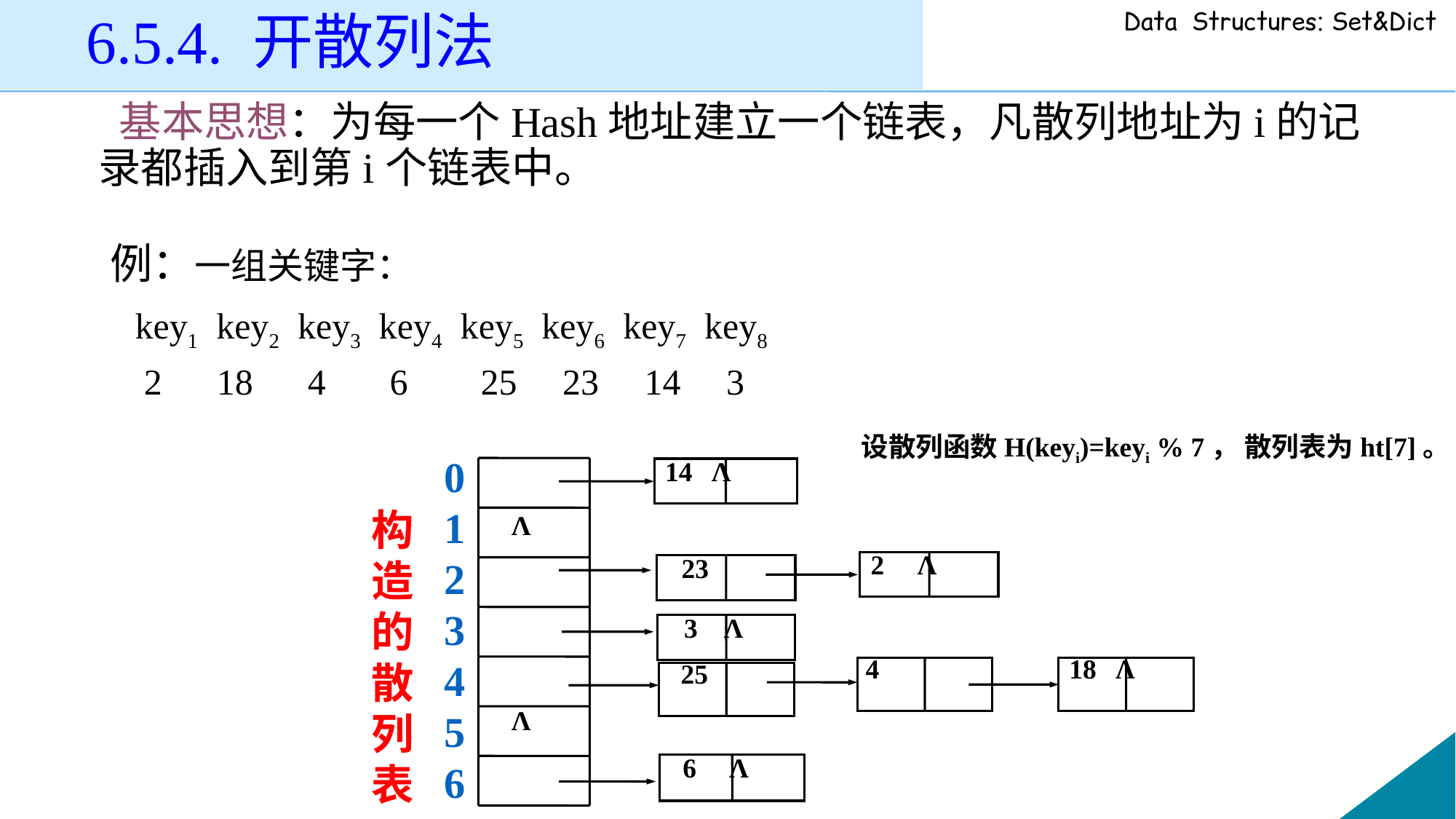

6.5.4. 开散列法
    基本思想：为每一个Hash地址建立一个链表，凡散列地址为i的记录都插入到第i个链表中。

   例：一组关键字：
       key1  key2  key3  key4  key5  key6  key7  key8
        2      18      4       6        25     23     14     3
设散列函数H(keyi)=keyi % 7， 散列表为ht[7]。
14   Λ

0
1
2
3
4
5
6

Λ

Λ

2     Λ

23

3    Λ

 4
18   Λ

25

6     Λ

构造的散列表